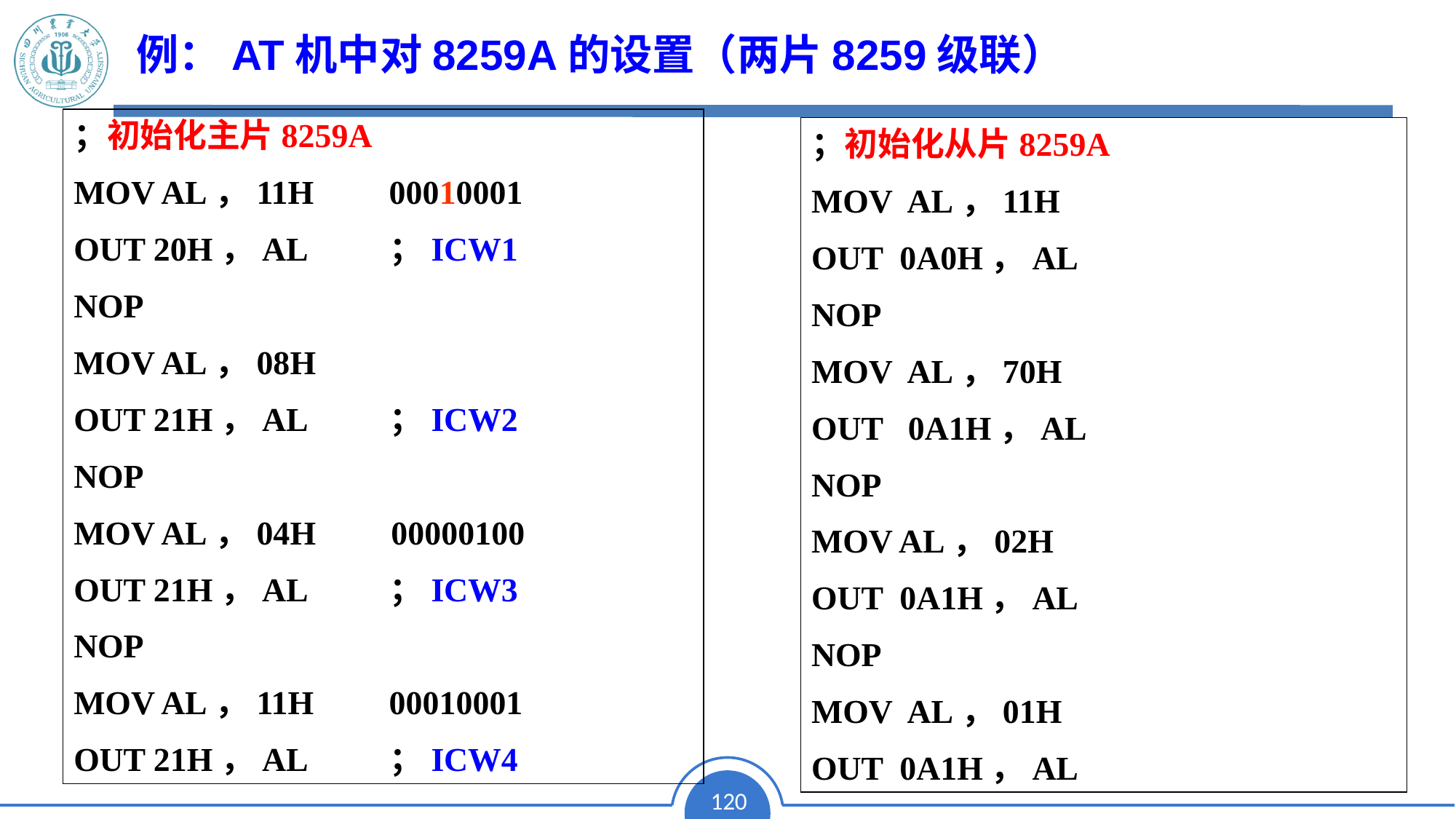

例：AT机中对8259A的设置（两片8259级联）
；初始化主片8259A
MOV AL，11H         00010001
OUT 20H，AL         ；ICW1
NOP
MOV AL，08H
OUT 21H，AL         ；ICW2
NOP
MOV AL，04H         00000100
OUT 21H，AL         ；ICW3
NOP
MOV AL，11H         00010001
OUT 21H，AL         ；ICW4
；初始化从片8259A
MOV  AL，11H
OUT  0A0H，AL
NOP
MOV  AL，70H
OUT   0A1H，AL
NOP
MOV AL，02H
OUT  0A1H，AL
NOP
MOV  AL，01H
OUT  0A1H，AL